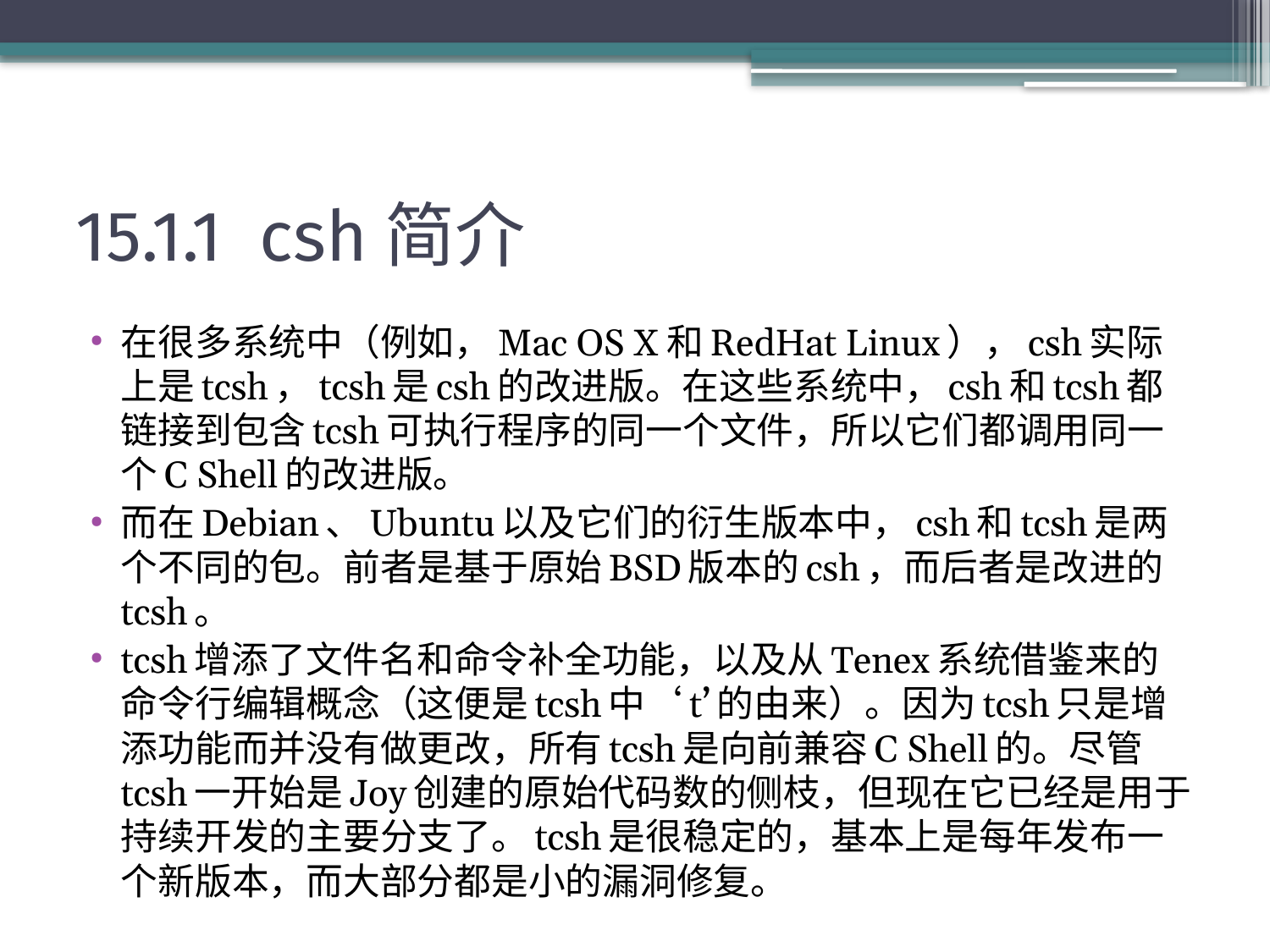

# 15.1.1  csh简介
在很多系统中（例如，Mac OS X和RedHat Linux），csh实际上是tcsh，tcsh是csh的改进版。在这些系统中，csh和tcsh都链接到包含tcsh可执行程序的同一个文件，所以它们都调用同一个C Shell的改进版。
而在Debian、Ubuntu以及它们的衍生版本中，csh和tcsh是两个不同的包。前者是基于原始BSD版本的csh，而后者是改进的tcsh。
tcsh增添了文件名和命令补全功能，以及从Tenex系统借鉴来的命令行编辑概念（这便是tcsh中‘t’的由来）。因为tcsh只是增添功能而并没有做更改，所有tcsh是向前兼容C Shell的。尽管tcsh一开始是Joy创建的原始代码数的侧枝，但现在它已经是用于持续开发的主要分支了。tcsh是很稳定的，基本上是每年发布一个新版本，而大部分都是小的漏洞修复。